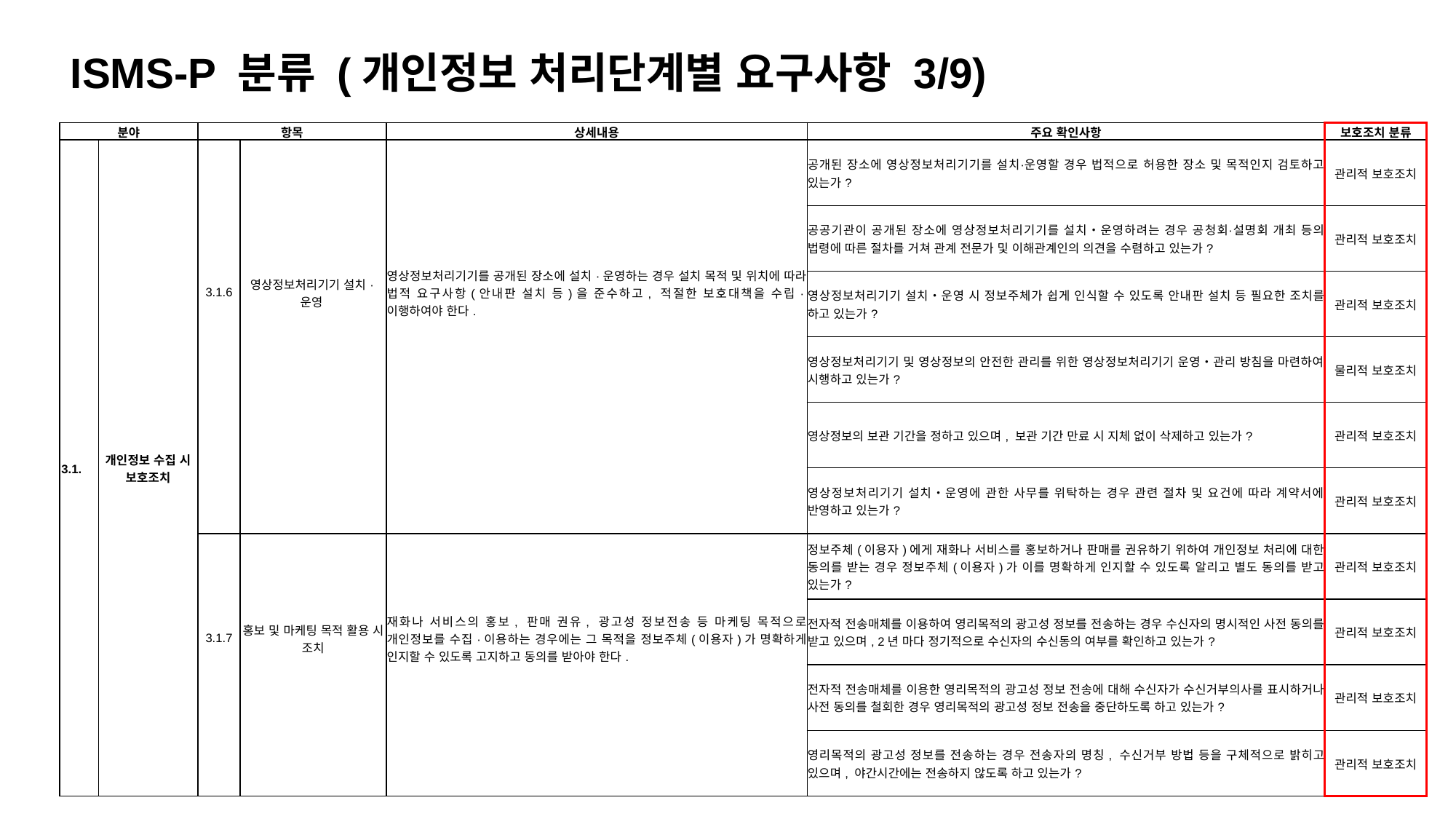

ISMS-P 분류 (개인정보 처리단계별 요구사항 3/9)
| 분야 |  | 항목 |  | 상세내용 | 주요 확인사항 | 보호조치 분류 |
| --- | --- | --- | --- | --- | --- | --- |
| 3.1. | 개인정보 수집 시 보호조치 | 3.1.6 | 영상정보처리기기 설치·운영 | 영상정보처리기기를 공개된 장소에 설치·운영하는 경우 설치 목적 및 위치에 따라 법적 요구사항(안내판 설치 등)을 준수하고, 적절한 보호대책을 수립·이행하여야 한다. | 공개된 장소에 영상정보처리기기를 설치∙운영할 경우 법적으로 허용한 장소 및 목적인지 검토하고 있는가? | 관리적 보호조치 |
|  |  |  |  |  | 공공기관이 공개된 장소에 영상정보처리기기를 설치‧운영하려는 경우 공청회∙설명회 개최 등의 법령에 따른 절차를 거쳐 관계 전문가 및 이해관계인의 의견을 수렴하고 있는가? | 관리적 보호조치 |
|  |  |  |  |  | 영상정보처리기기 설치‧운영 시 정보주체가 쉽게 인식할 수 있도록 안내판 설치 등 필요한 조치를 하고 있는가? | 관리적 보호조치 |
|  |  |  |  |  | 영상정보처리기기 및 영상정보의 안전한 관리를 위한 영상정보처리기기 운영‧관리 방침을 마련하여 시행하고 있는가? | 물리적 보호조치 |
|  |  |  |  |  | 영상정보의 보관 기간을 정하고 있으며, 보관 기간 만료 시 지체 없이 삭제하고 있는가? | 관리적 보호조치 |
|  |  |  |  |  | 영상정보처리기기 설치‧운영에 관한 사무를 위탁하는 경우 관련 절차 및 요건에 따라 계약서에 반영하고 있는가? | 관리적 보호조치 |
|  |  | 3.1.7 | 홍보 및 마케팅 목적 활용 시 조치 | 재화나 서비스의 홍보, 판매 권유, 광고성 정보전송 등 마케팅 목적으로 개인정보를 수집·이용하는 경우에는 그 목적을 정보주체(이용자)가 명확하게 인지할 수 있도록 고지하고 동의를 받아야 한다. | 정보주체(이용자)에게 재화나 서비스를 홍보하거나 판매를 권유하기 위하여 개인정보 처리에 대한 동의를 받는 경우 정보주체(이용자)가 이를 명확하게 인지할 수 있도록 알리고 별도 동의를 받고 있는가? | 관리적 보호조치 |
|  |  |  |  |  | 전자적 전송매체를 이용하여 영리목적의 광고성 정보를 전송하는 경우 수신자의 명시적인 사전 동의를 받고 있으며, 2년 마다 정기적으로 수신자의 수신동의 여부를 확인하고 있는가? | 관리적 보호조치 |
|  |  |  |  |  | 전자적 전송매체를 이용한 영리목적의 광고성 정보 전송에 대해 수신자가 수신거부의사를 표시하거나 사전 동의를 철회한 경우 영리목적의 광고성 정보 전송을 중단하도록 하고 있는가? | 관리적 보호조치 |
|  |  |  |  |  | 영리목적의 광고성 정보를 전송하는 경우 전송자의 명칭, 수신거부 방법 등을 구체적으로 밝히고 있으며, 야간시간에는 전송하지 않도록 하고 있는가? | 관리적 보호조치 |